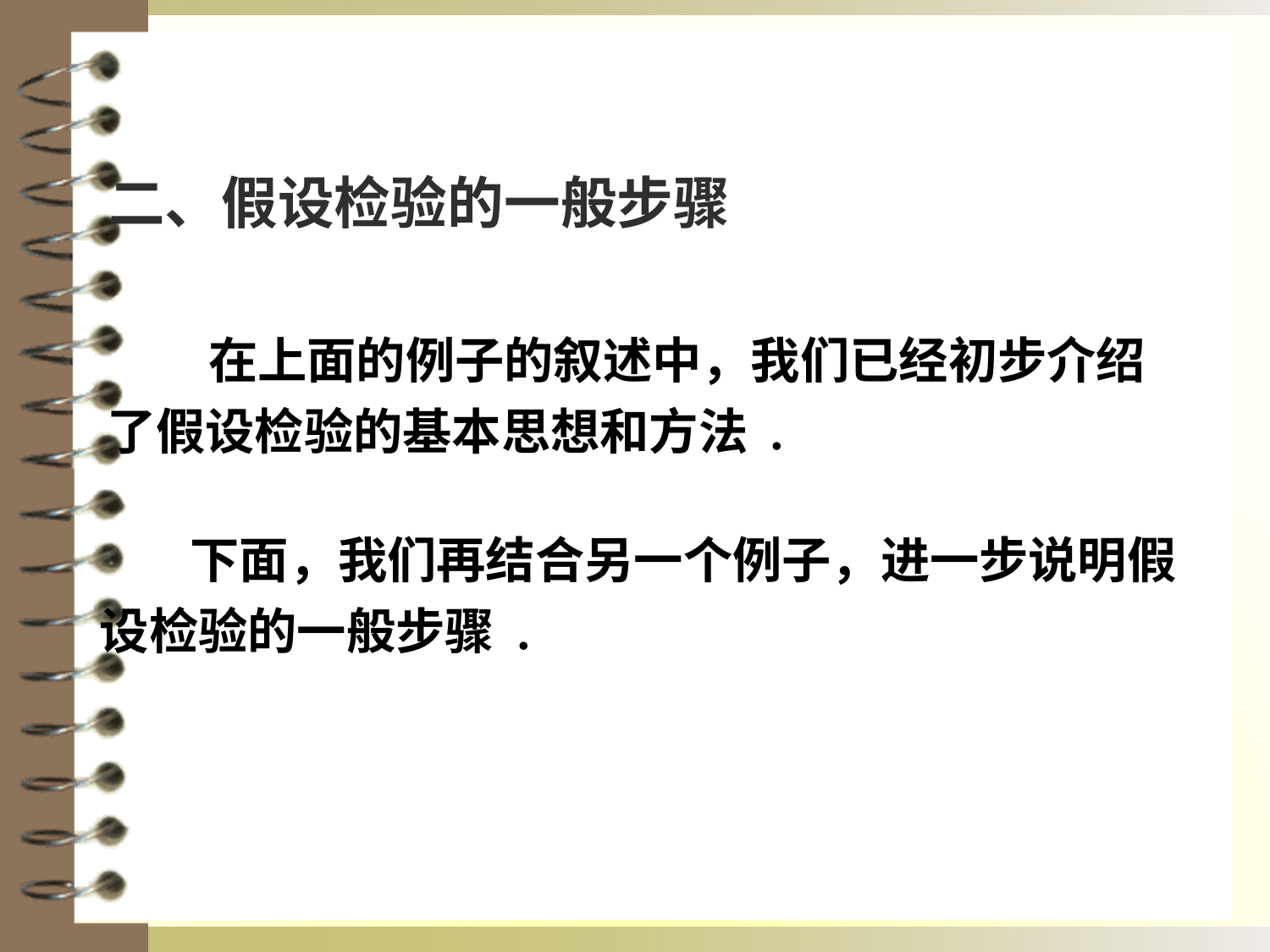

二、假设检验的一般步骤
        在上面的例子的叙述中，我们已经初步介绍了假设检验的基本思想和方法 .
       下面，我们再结合另一个例子，进一步说明假设检验的一般步骤 .